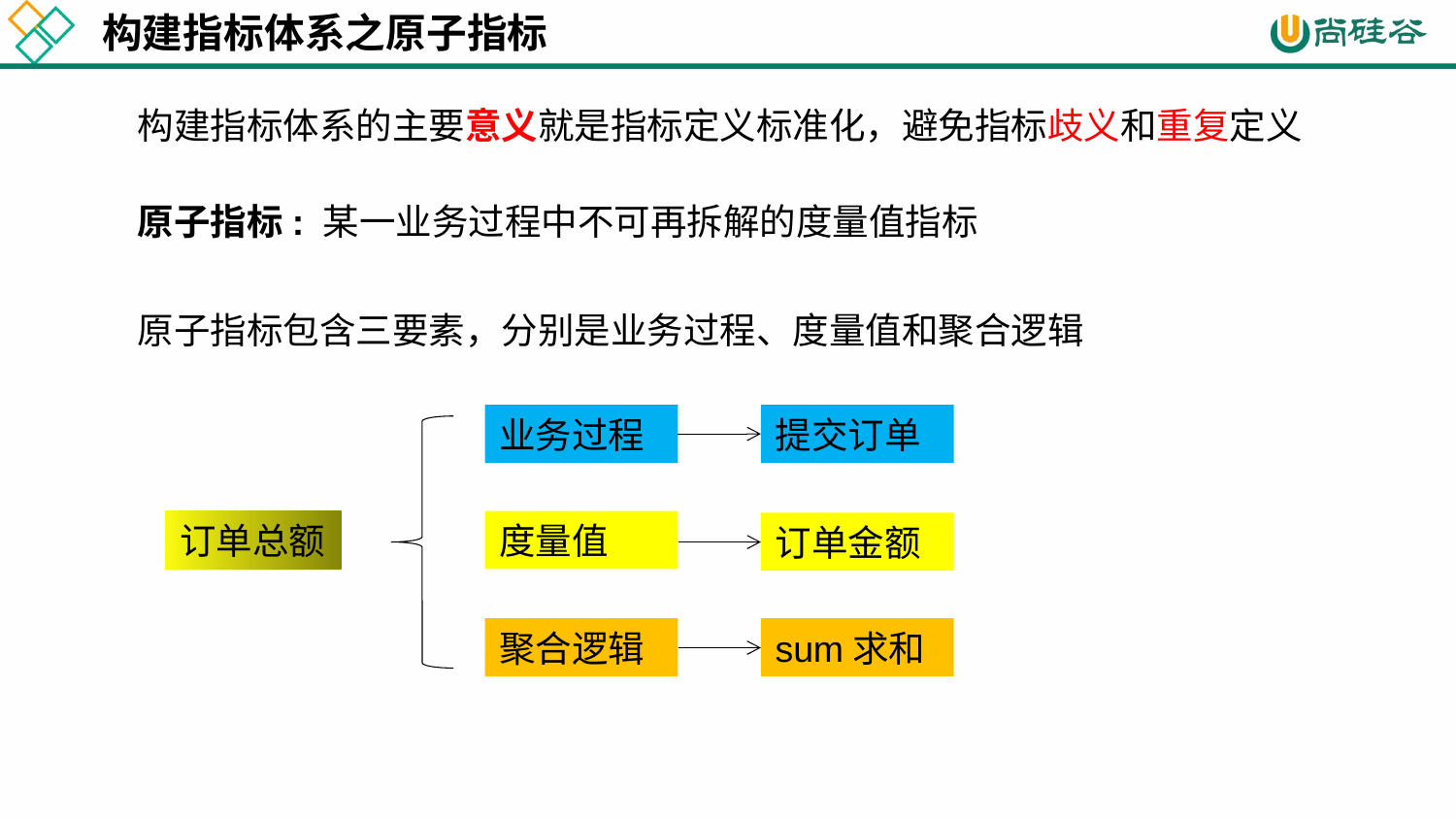

构建指标体系之原子指标
构建指标体系的主要意义就是指标定义标准化，避免指标歧义和重复定义
原子指标: 某一业务过程中不可再拆解的度量值指标
原子指标包含三要素，分别是业务过程、度量值和聚合逻辑
业务过程
提交订单

订单总额
度量值
订单金额
聚合逻辑
sum求和